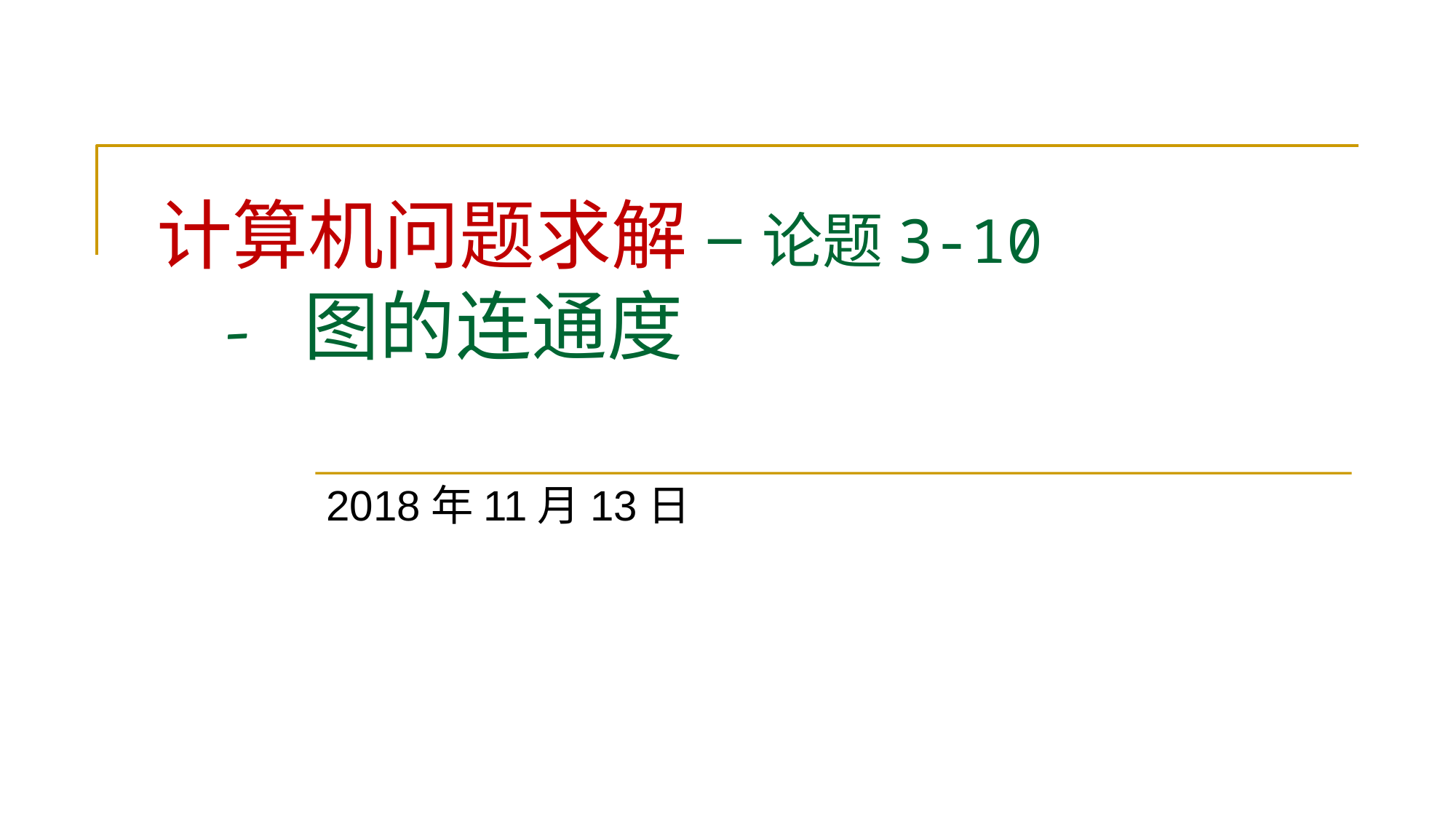

# 计算机问题求解 – 论题3-10 -  图的连通度
2018年11月13日